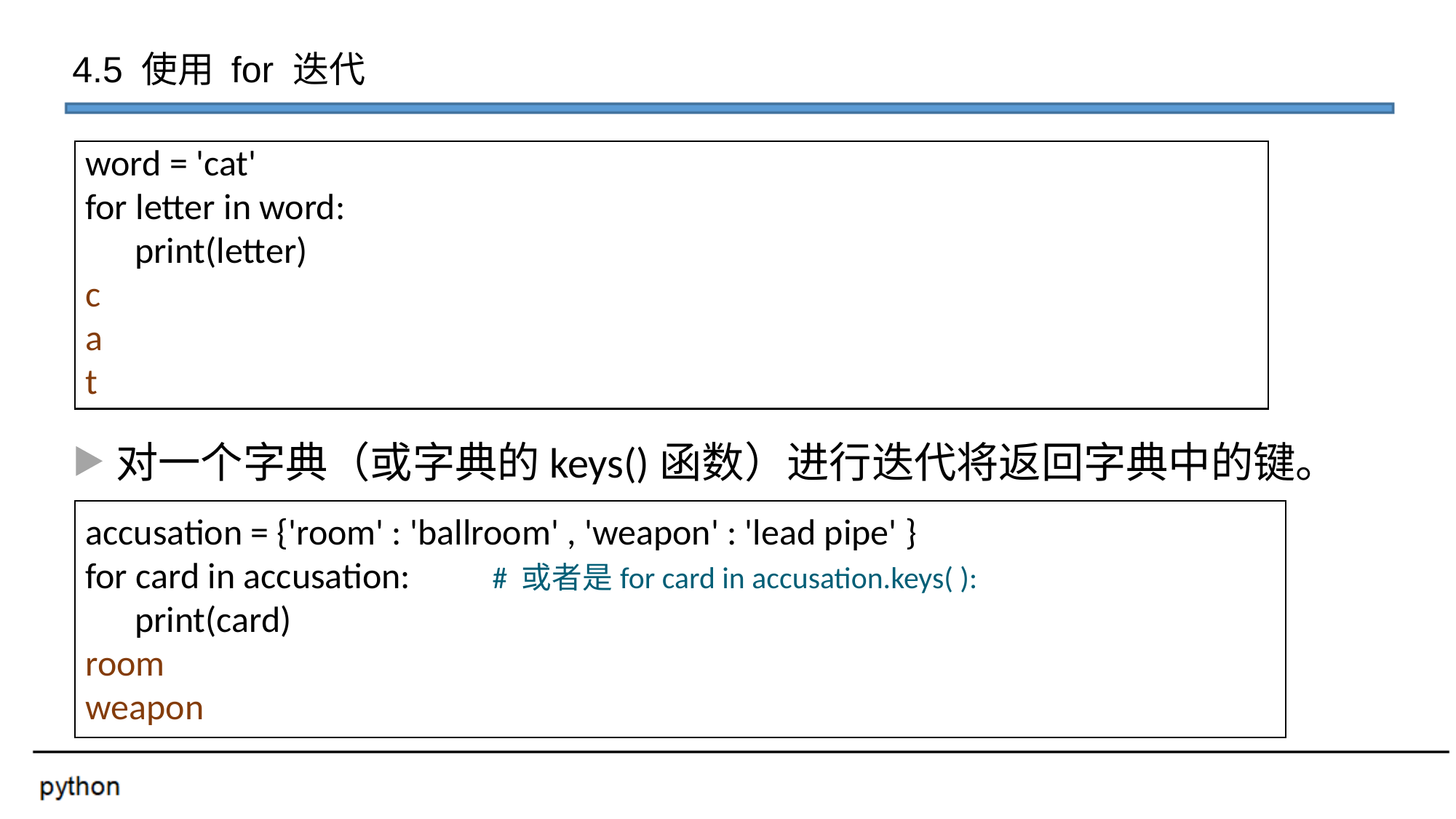

4.5 使用 for 迭代
word = 'cat'
for letter in word:
      print(letter)
c
a
t

对一个字典（或字典的keys()函数）进行迭代将返回字典中的键。

accusation = {'room' : 'ballroom' , 'weapon' : 'lead pipe' }
for card in accusation:          # 或者是for card in accusation.keys( ):
      print(card)
room
weapon
20